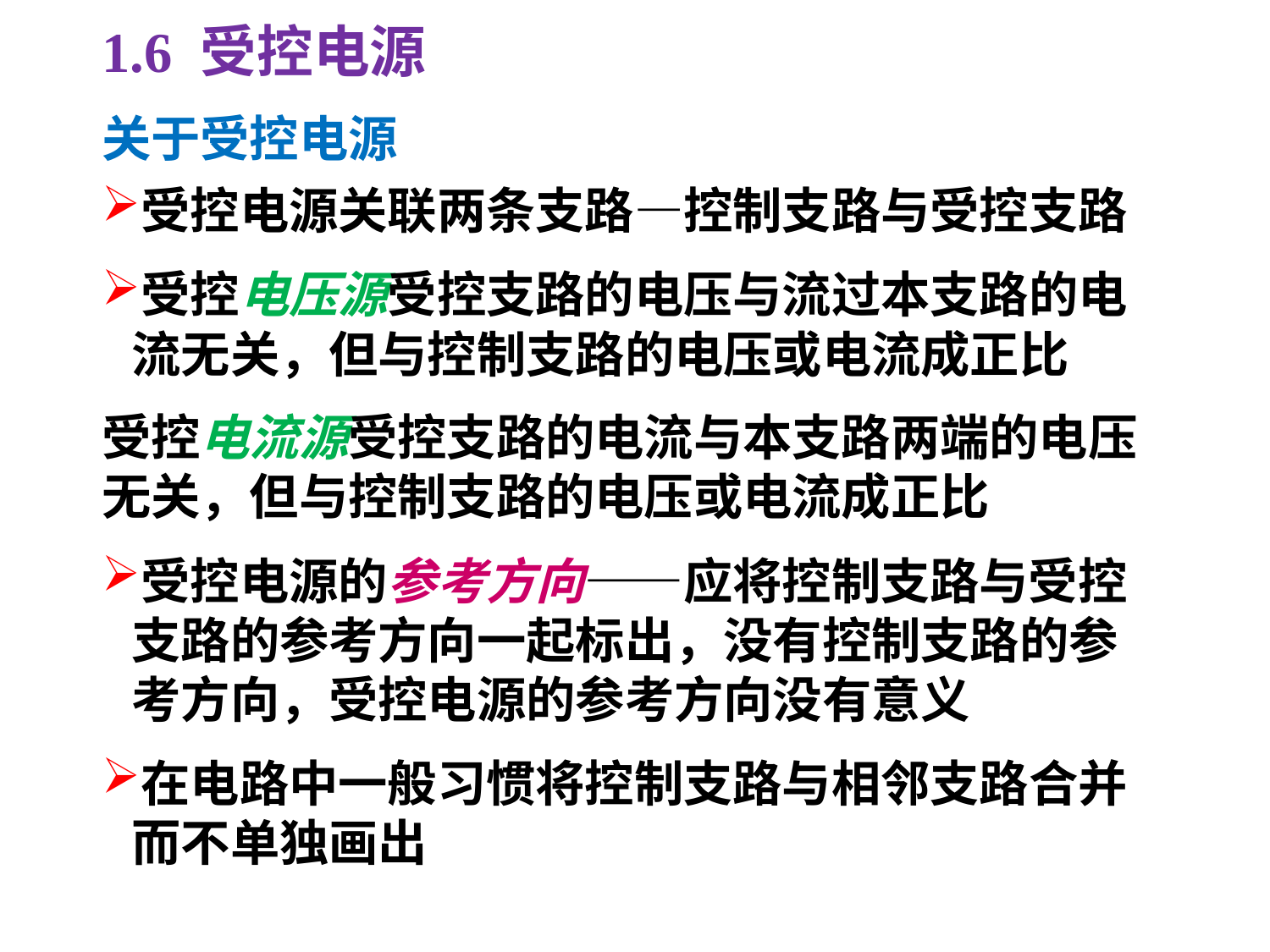

1.6 受控电源
关于受控电源
受控电源关联两条支路—控制支路与受控支路
受控电压源受控支路的电压与流过本支路的电流无关，但与控制支路的电压或电流成正比
受控电流源受控支路的电流与本支路两端的电压无关，但与控制支路的电压或电流成正比
受控电源的参考方向——应将控制支路与受控支路的参考方向一起标出，没有控制支路的参考方向，受控电源的参考方向没有意义
在电路中一般习惯将控制支路与相邻支路合并而不单独画出